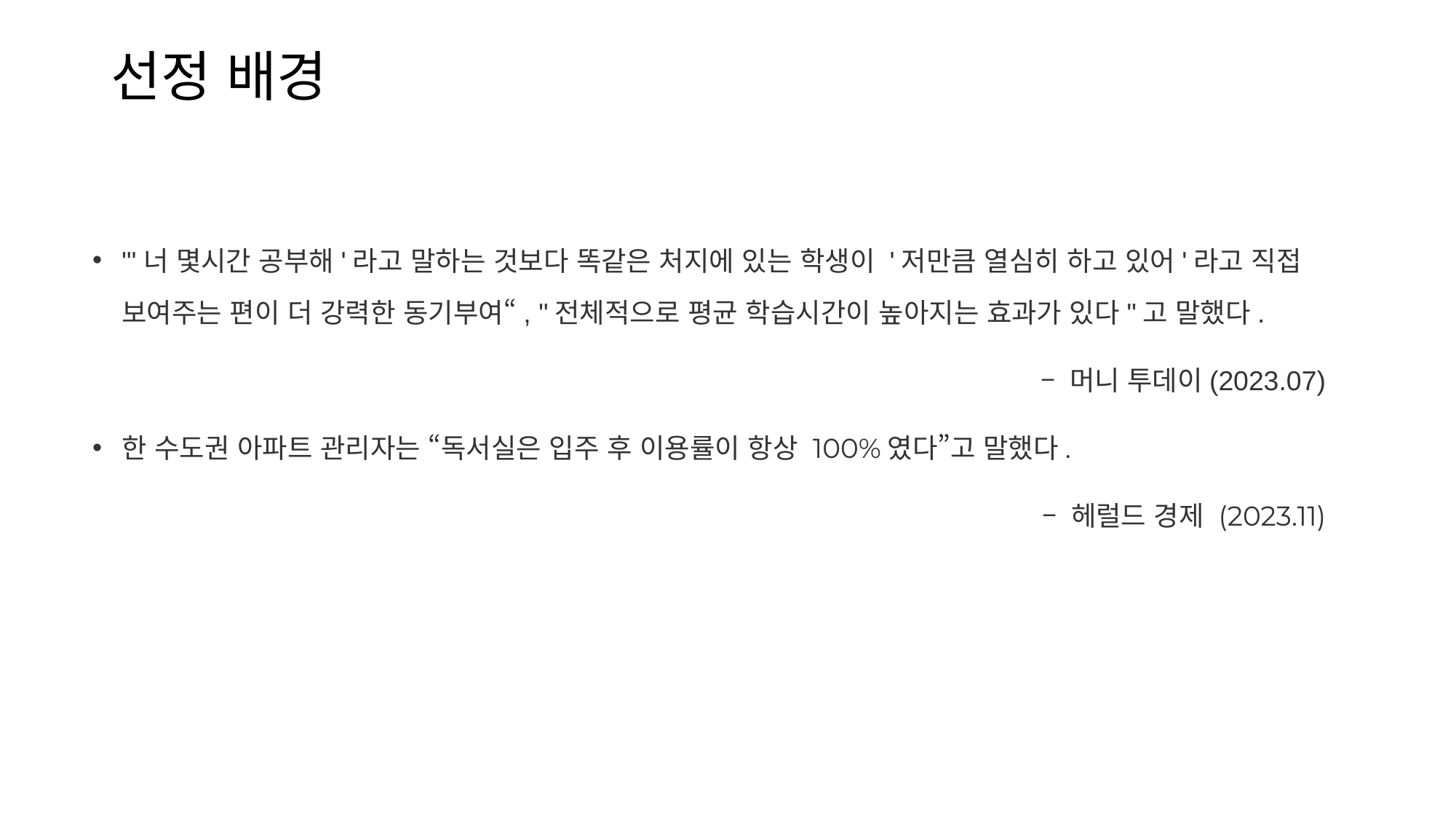

# 선정 배경
"'너 몇시간 공부해'라고 말하는 것보다 똑같은 처지에 있는 학생이 '저만큼 열심히 하고 있어'라고 직접 보여주는 편이 더 강력한 동기부여“, "전체적으로 평균 학습시간이 높아지는 효과가 있다"고 말했다.
 – 머니 투데이(2023.07)
한 수도권 아파트 관리자는 “독서실은 입주 후 이용률이 항상 100%였다”고 말했다.
 – 헤럴드 경제 (2023.11)